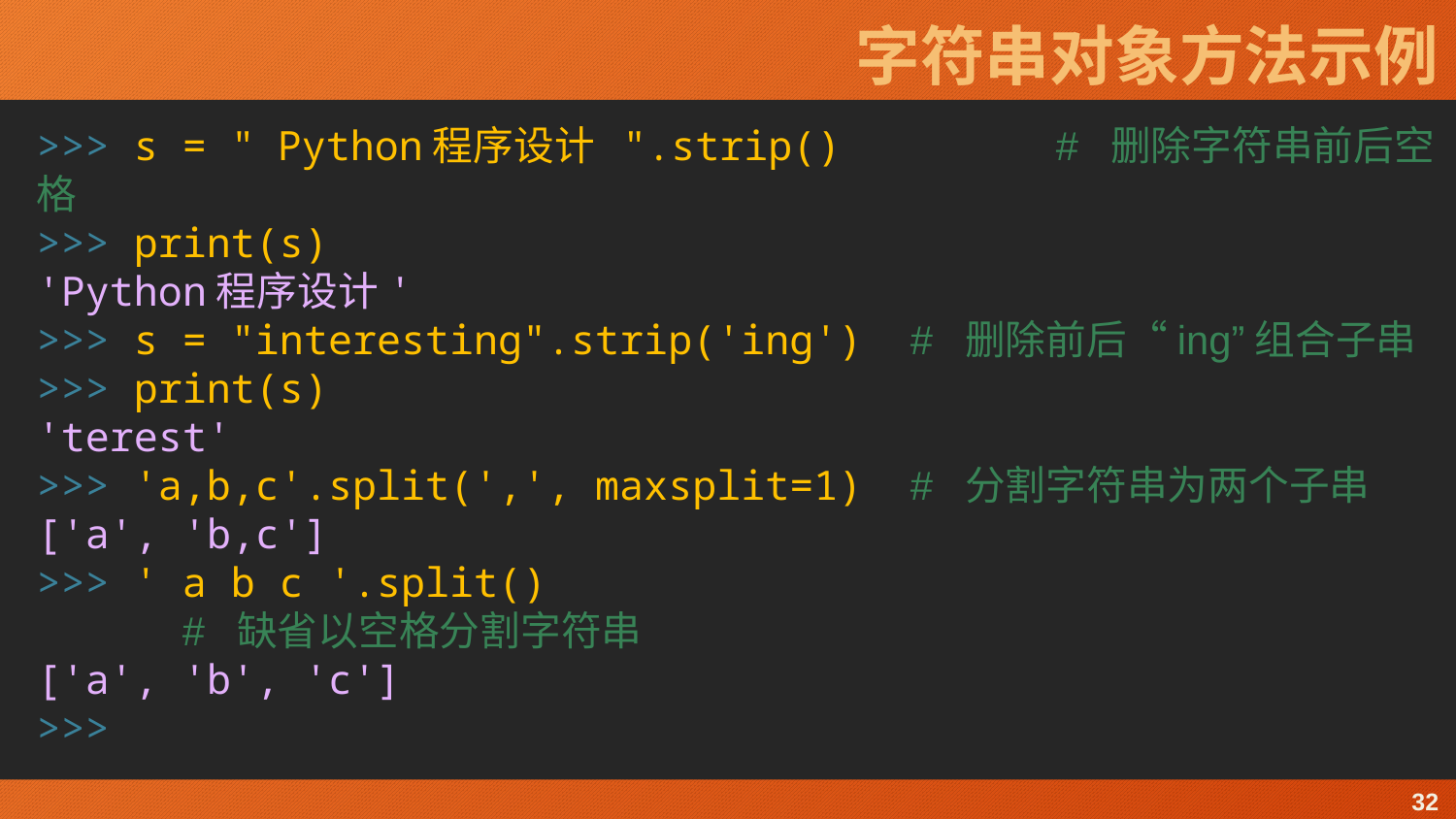

# 字符串对象方法示例
>>> s = "  Python程序设计  ".strip()		#  删除字符串前后空格
>>> print(s)
'Python程序设计'
>>> s = "interesting".strip('ing')	#  删除前后“ing”组合子串
>>> print(s)
'terest'
>>> 'a,b,c'.split(',', maxsplit=1)	#  分割字符串为两个子串
['a', 'b,c']
>>> ' a b c '.split()							#  缺省以空格分割字符串
['a', 'b', 'c']
>>>
32